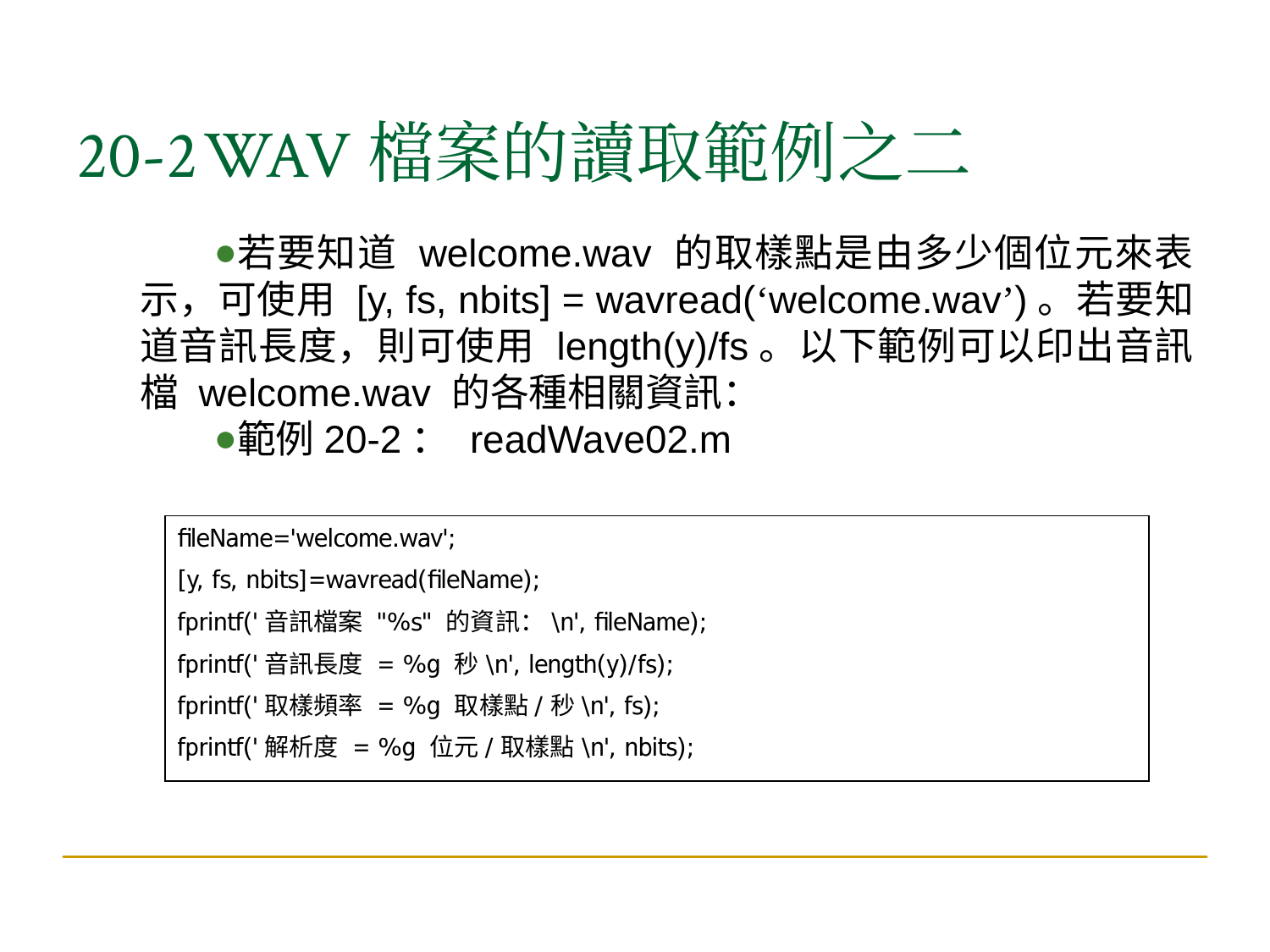

20-2	WAV檔案的讀取範例之二
若要知道 welcome.wav 的取樣點是由多少個位元來表示，可使用 [y, fs, nbits] = wavread(‘welcome.wav’)。若要知道音訊長度，則可使用 length(y)/fs。以下範例可以印出音訊檔 welcome.wav 的各種相關資訊：
範例20-2： readWave02.m

fileName='welcome.wav';
[y, fs, nbits]=wavread(fileName);
fprintf('音訊檔案 "%s" 的資訊：\n', fileName);
fprintf('音訊長度 = %g 秒\n', length(y)/fs);
fprintf('取樣頻率 = %g 取樣點/秒\n', fs);
fprintf('解析度 = %g 位元/取樣點\n', nbits);